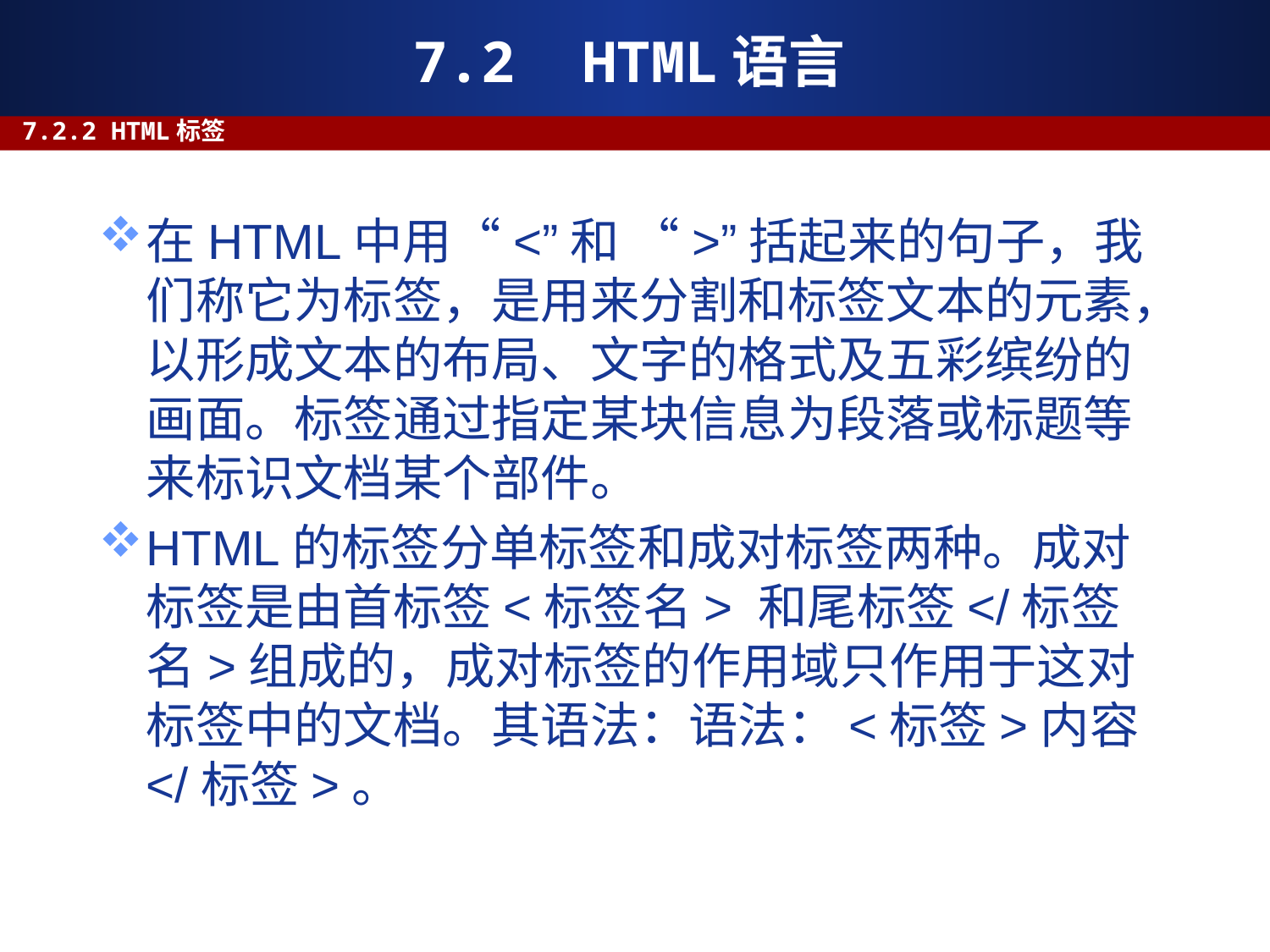

# 7.2  HTML语言
7.2.2 HTML标签
在HTML中用“<”和 “>”括起来的句子，我们称它为标签，是用来分割和标签文本的元素，以形成文本的布局、文字的格式及五彩缤纷的画面。标签通过指定某块信息为段落或标题等来标识文档某个部件。
HTML的标签分单标签和成对标签两种。成对标签是由首标签<标签名> 和尾标签</标签名>组成的，成对标签的作用域只作用于这对标签中的文档。其语法：语法：<标签>内容</标签>。